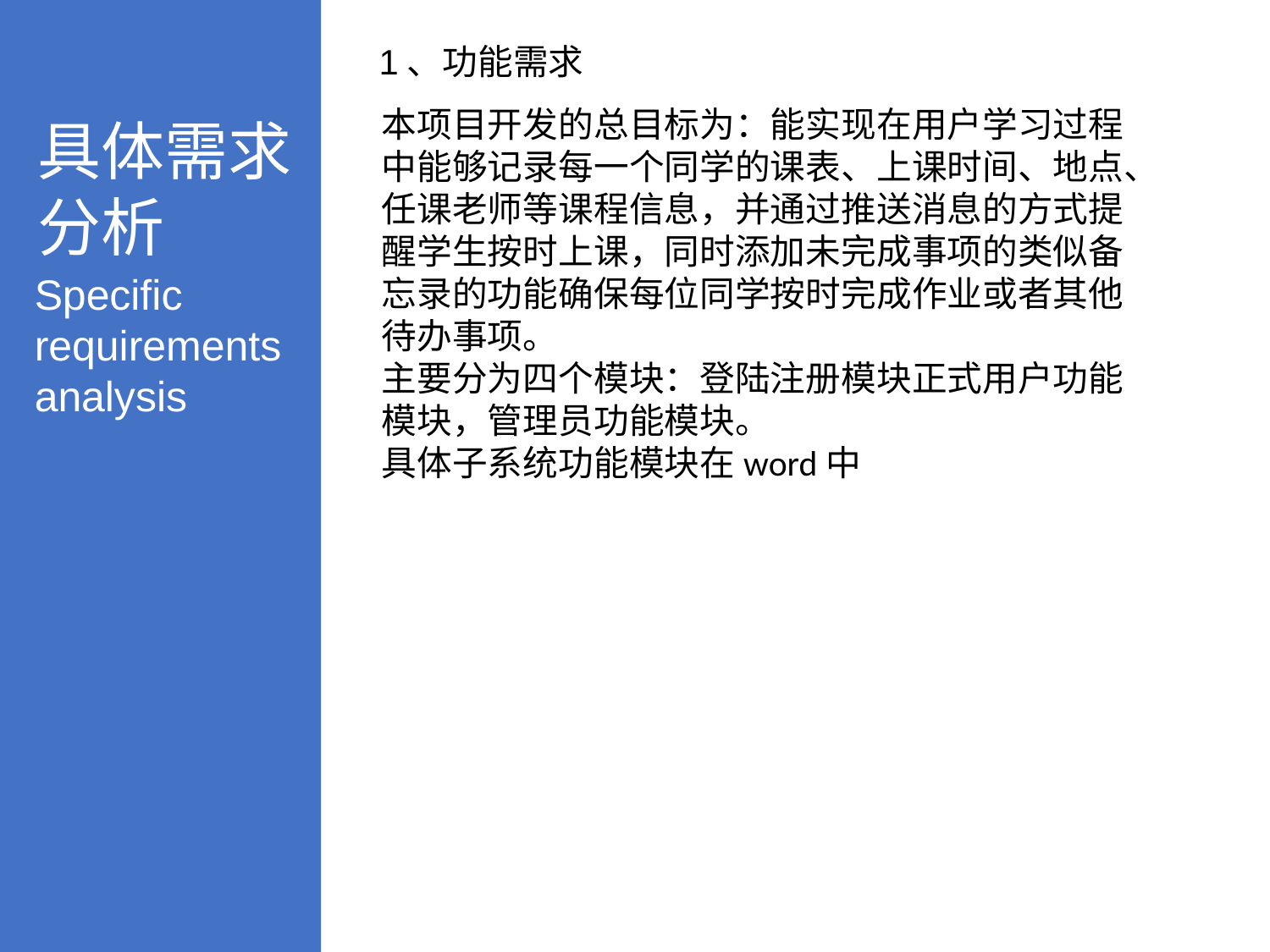

具体需求分析
Specific requirements
analysis
1、功能需求
本项目开发的总目标为：能实现在用户学习过程中能够记录每一个同学的课表、上课时间、地点、任课老师等课程信息，并通过推送消息的方式提醒学生按时上课，同时添加未完成事项的类似备忘录的功能确保每位同学按时完成作业或者其他待办事项。
主要分为四个模块：登陆注册模块正式用户功能模块，管理员功能模块。
具体子系统功能模块在word中